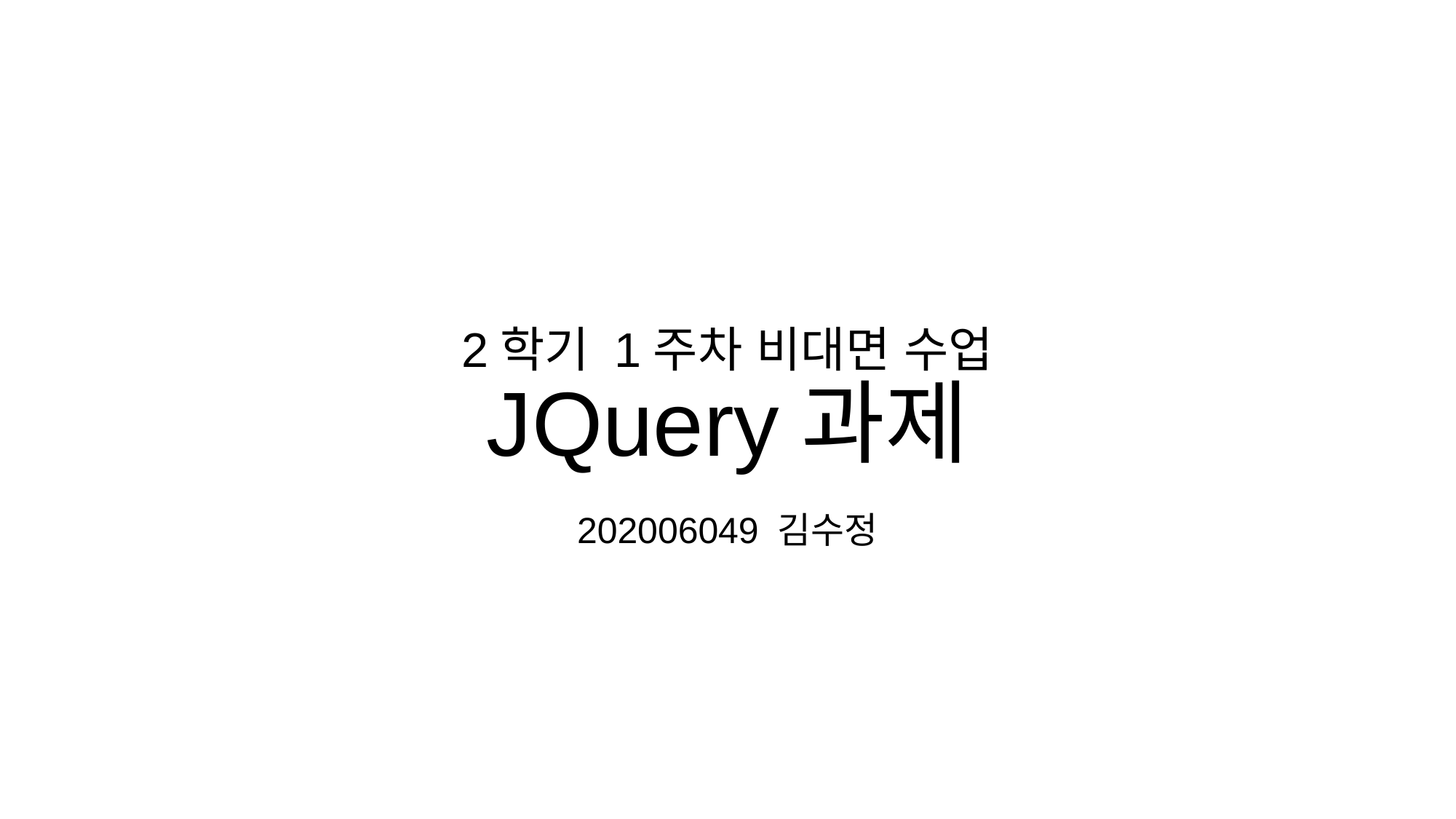

# 2학기 1주차 비대면 수업 JQuery과제
202006049 김수정